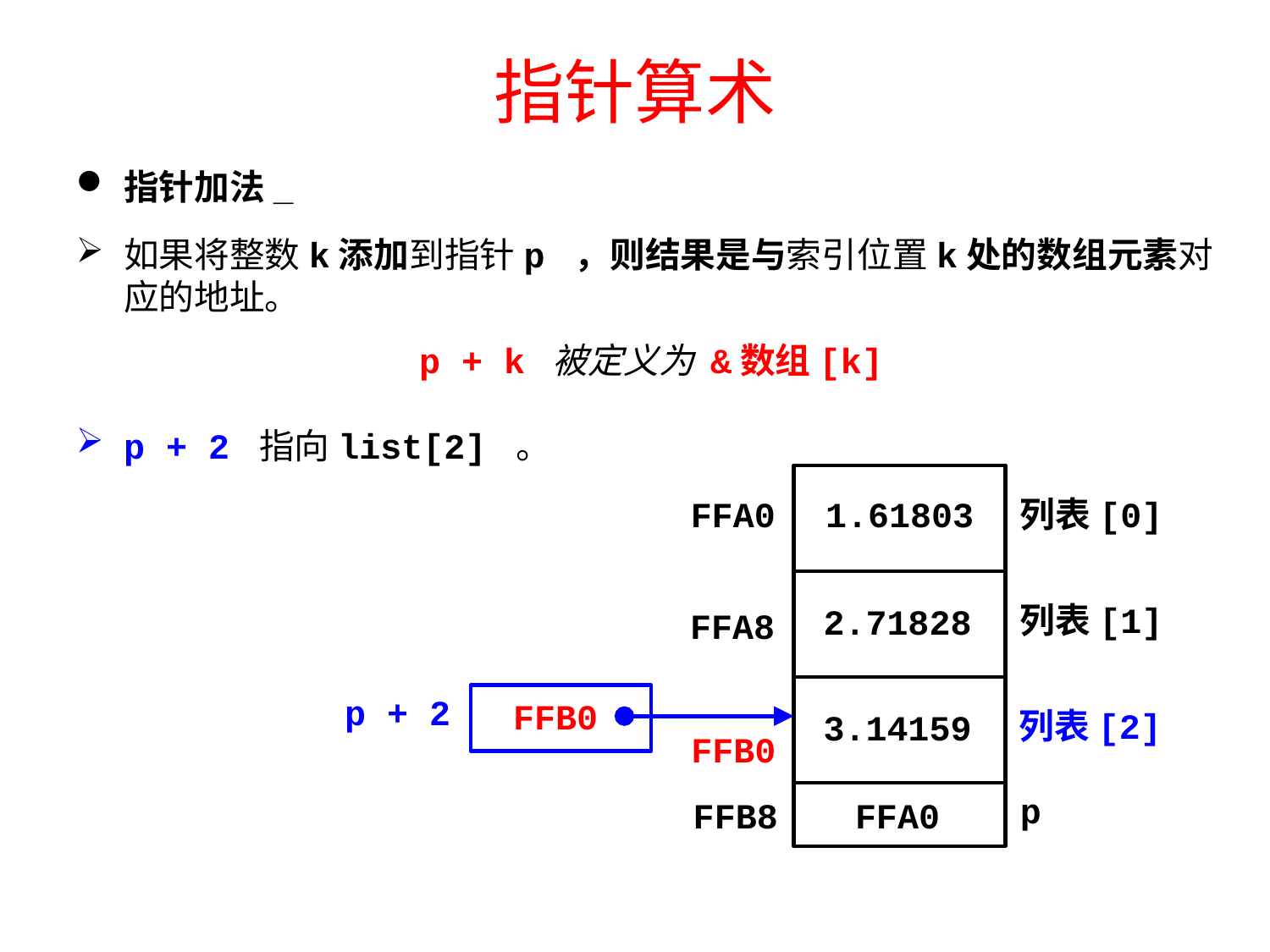

# 指针算术
指针加法_
如果将整数k添加到指针p ，则结果是与索引位置k处的数组元素对应的地址。
p + k  被定义为 &数组[k]
p + 2 指向list[2] 。

FFA0
1.61803
列表[0]
列表[1]
2.71828
FFA8
p + 2

FFB0
列表[2]
3.14159
FFB0
p
FFB8
FFA0